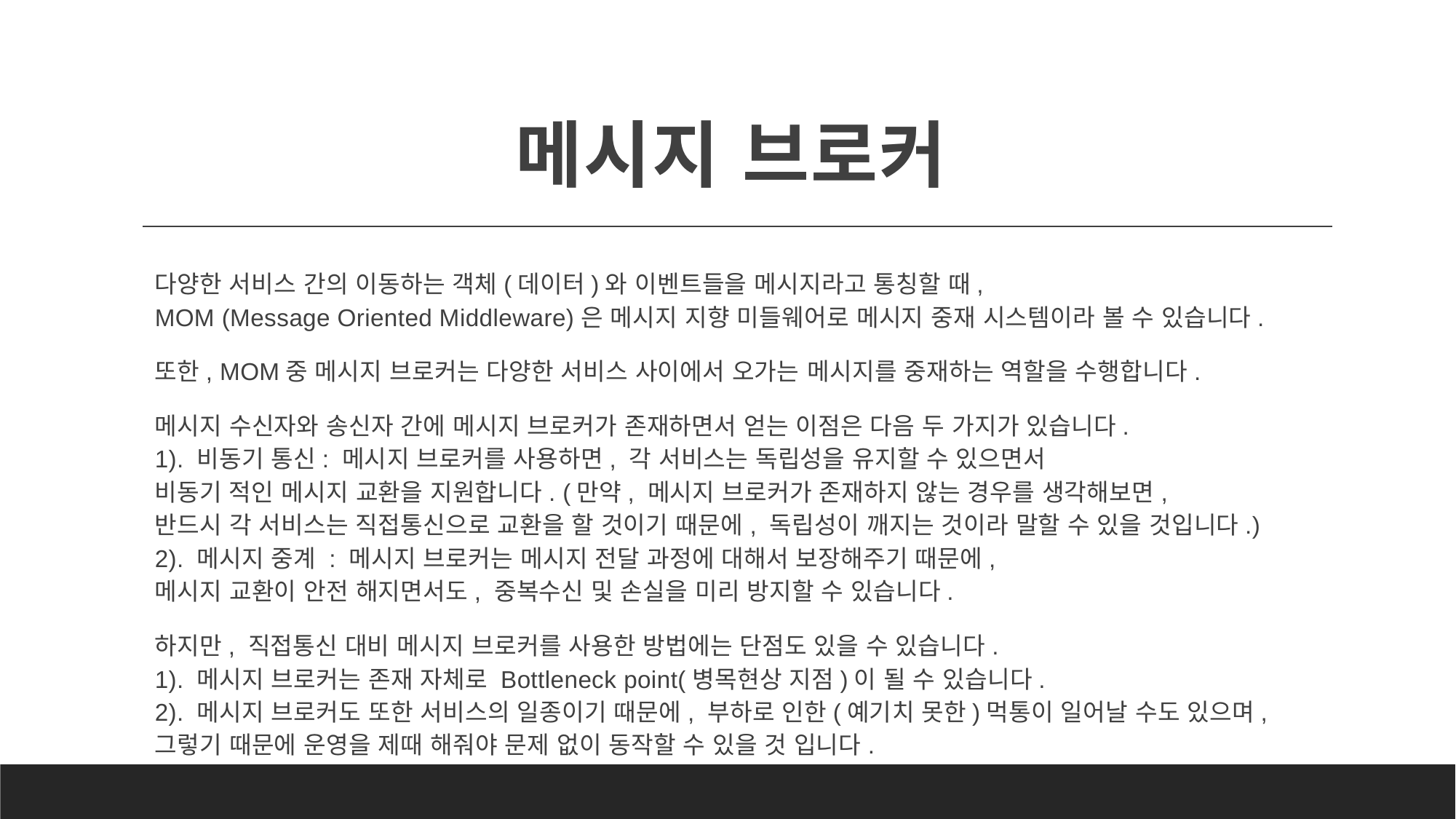

# 메시지 브로커
다양한 서비스 간의 이동하는 객체(데이터)와 이벤트들을 메시지라고 통칭할 때,
MOM (Message Oriented Middleware)은 메시지 지향 미들웨어로 메시지 중재 시스템이라 볼 수 있습니다.
또한, MOM중 메시지 브로커는 다양한 서비스 사이에서 오가는 메시지를 중재하는 역할을 수행합니다.
메시지 수신자와 송신자 간에 메시지 브로커가 존재하면서 얻는 이점은 다음 두 가지가 있습니다.
1). 비동기 통신: 메시지 브로커를 사용하면, 각 서비스는 독립성을 유지할 수 있으면서
비동기 적인 메시지 교환을 지원합니다. (만약, 메시지 브로커가 존재하지 않는 경우를 생각해보면,
반드시 각 서비스는 직접통신으로 교환을 할 것이기 때문에, 독립성이 깨지는 것이라 말할 수 있을 것입니다.)
2). 메시지 중계 : 메시지 브로커는 메시지 전달 과정에 대해서 보장해주기 때문에,
메시지 교환이 안전 해지면서도, 중복수신 및 손실을 미리 방지할 수 있습니다.
하지만, 직접통신 대비 메시지 브로커를 사용한 방법에는 단점도 있을 수 있습니다.
1). 메시지 브로커는 존재 자체로 Bottleneck point(병목현상 지점)이 될 수 있습니다.
2). 메시지 브로커도 또한 서비스의 일종이기 때문에, 부하로 인한(예기치 못한)먹통이 일어날 수도 있으며,
그렇기 때문에 운영을 제때 해줘야 문제 없이 동작할 수 있을 것 입니다.